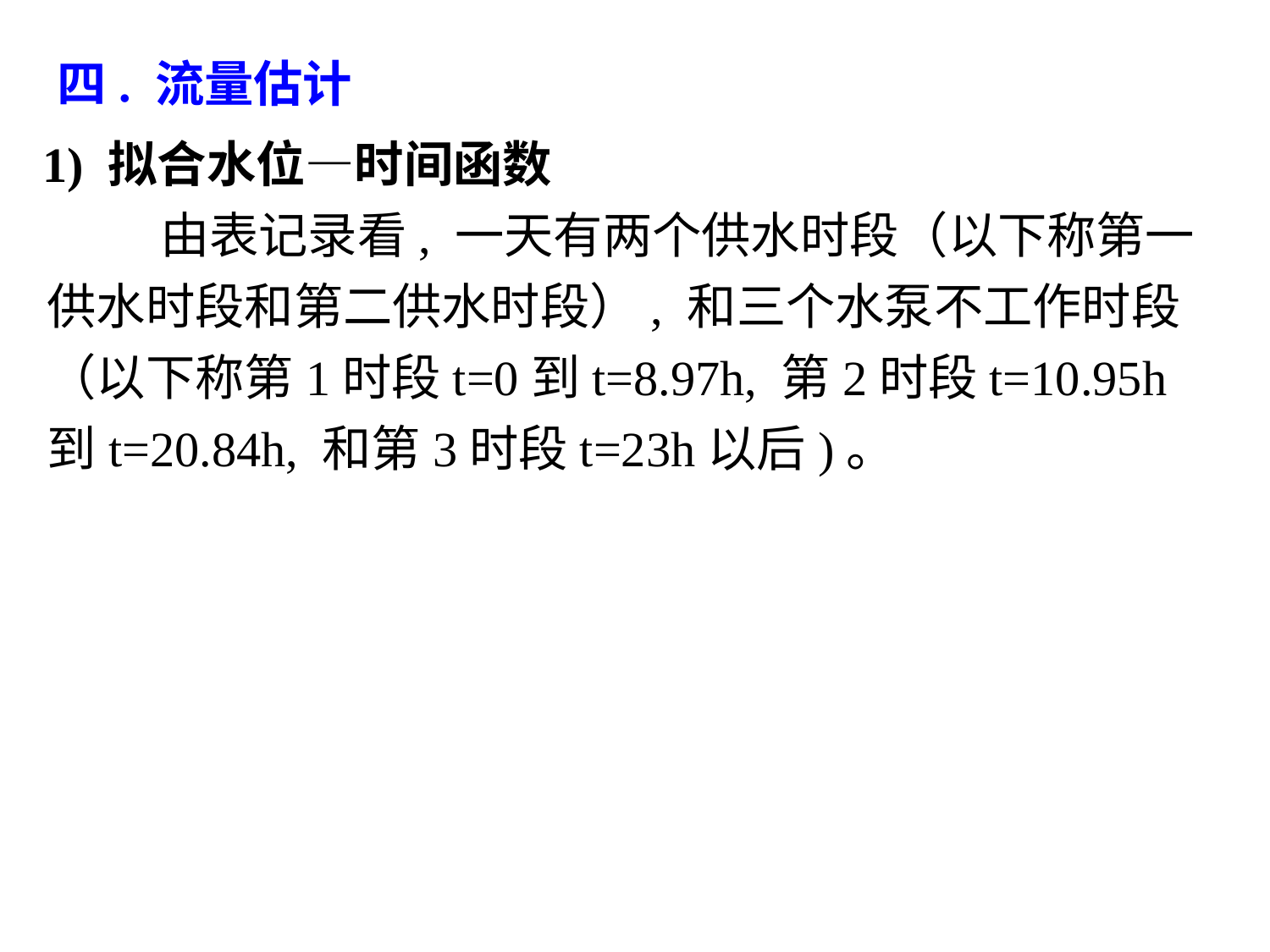

四. 流量估计
1) 拟合水位—时间函数
由表记录看, 一天有两个供水时段（以下称第一供水时段和第二供水时段）, 和三个水泵不工作时段（以下称第1时段t=0到t=8.97h, 第2时段t=10.95h到t=20.84h, 和第3时段t=23h以后)。